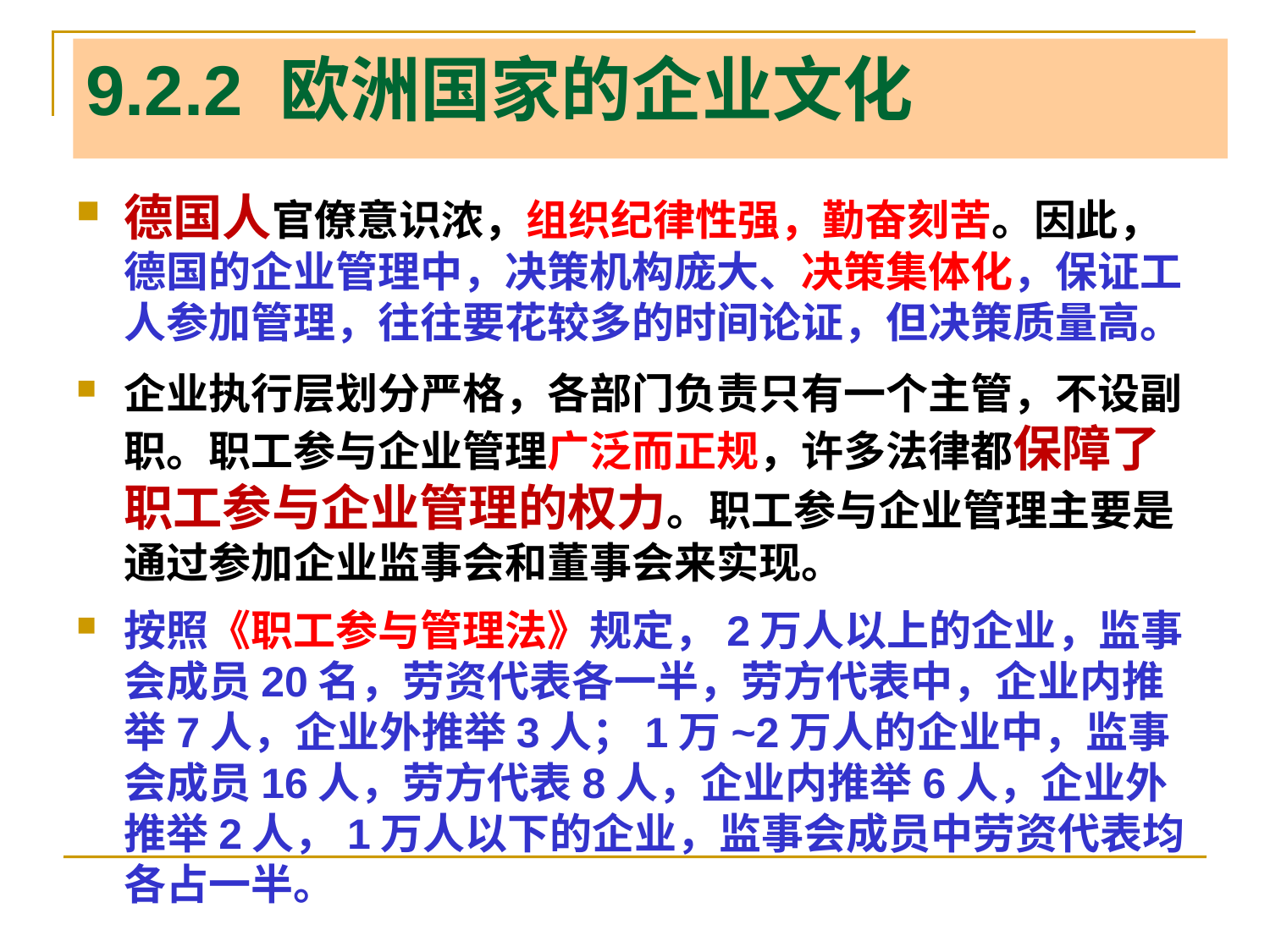

# 9.2.2 欧洲国家的企业文化
德国人官僚意识浓，组织纪律性强，勤奋刻苦。因此，德国的企业管理中，决策机构庞大、决策集体化，保证工人参加管理，往往要花较多的时间论证，但决策质量高。
企业执行层划分严格，各部门负责只有一个主管，不设副职。职工参与企业管理广泛而正规，许多法律都保障了职工参与企业管理的权力。职工参与企业管理主要是通过参加企业监事会和董事会来实现。
按照《职工参与管理法》规定，2万人以上的企业，监事会成员20名，劳资代表各一半，劳方代表中，企业内推举7人，企业外推举3人；1万~2万人的企业中，监事会成员16人，劳方代表8人，企业内推举6人，企业外推举2人，1万人以下的企业，监事会成员中劳资代表均各占一半。

16